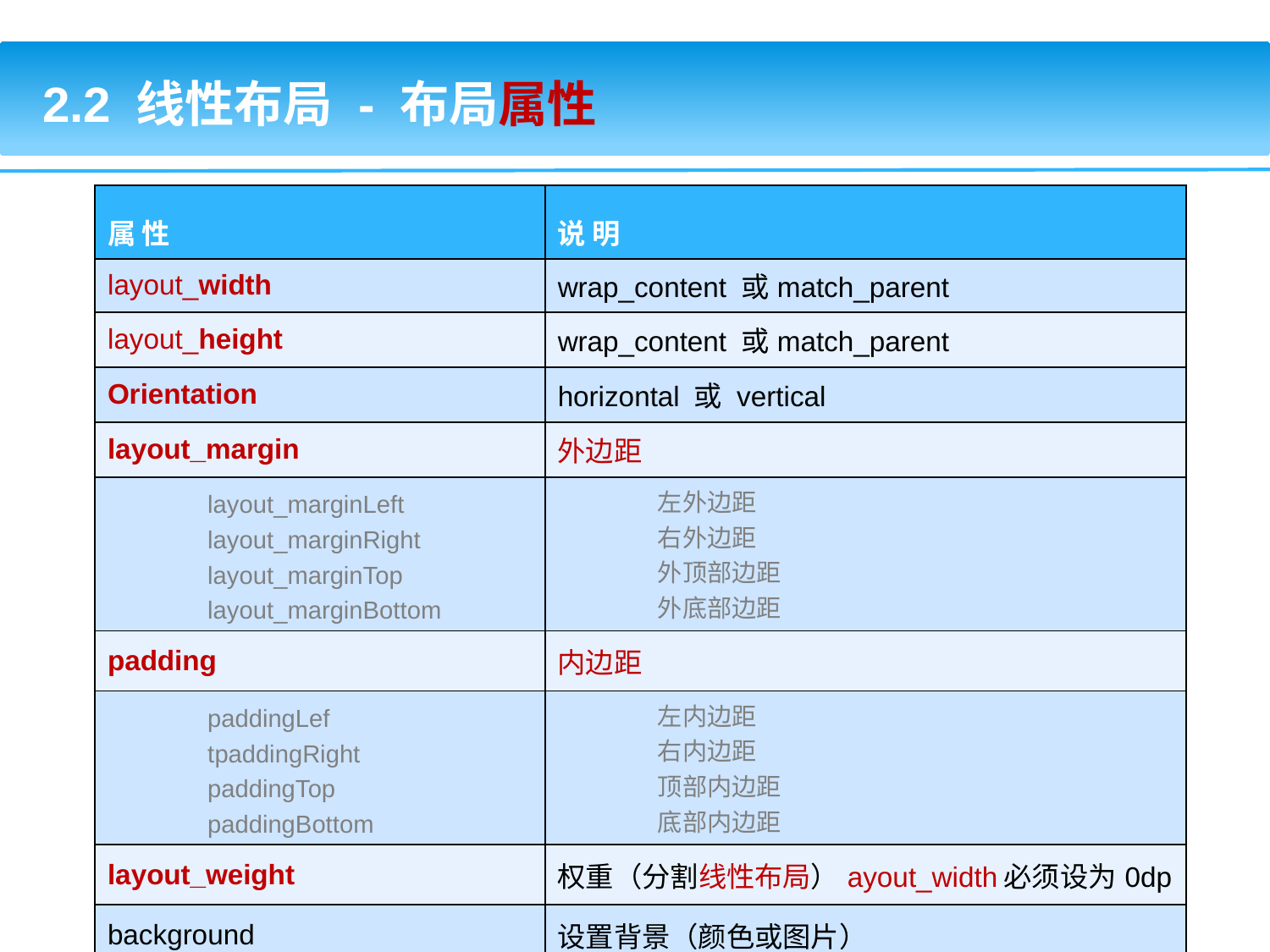

2.2 线性布局 - 布局属性
| 属 性 | 说 明 |
| --- | --- |
| layout\_width | wrap\_content 或match\_parent |
| layout\_height | wrap\_content 或match\_parent |
| Orientation | horizontal 或 vertical |
| layout\_margin | 外边距 |
| layout\_marginLeft layout\_marginRight layout\_marginTop layout\_marginBottom | 左外边距 右外边距 外顶部边距 外底部边距 |
| padding | 内边距 |
| paddingLef tpaddingRight paddingTop paddingBottom | 左内边距 右内边距 顶部内边距 底部内边距 |
| layout\_weight | 权重（分割线性布局）ayout\_width必须设为0dp |
| background | 设置背景（颜色或图片） |